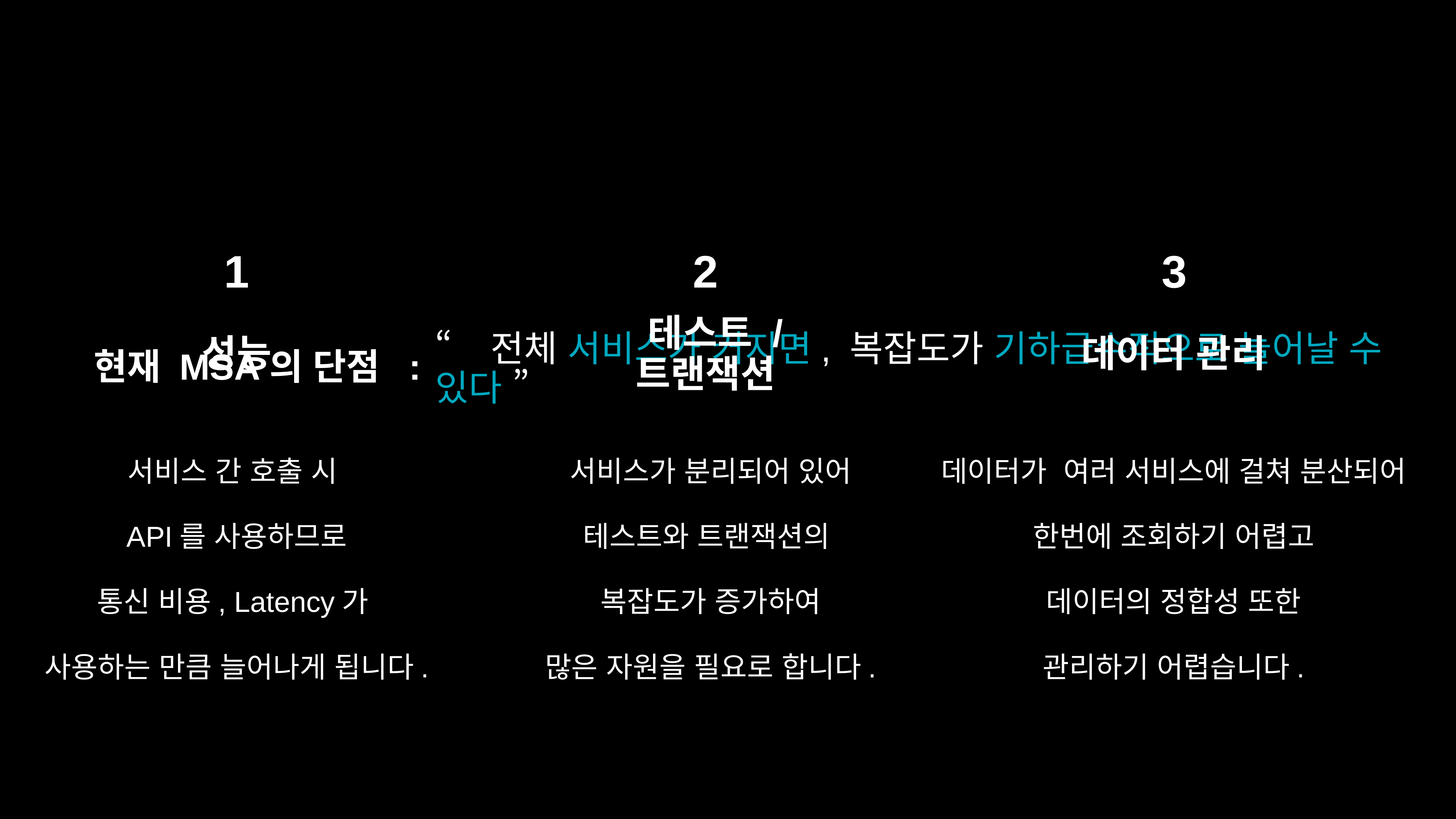

1
성능
2
 테스트 / 트랜잭션
3
데이터 관리
현재 MSA의 단점  :
“ 전체 서비스가 커지면, 복잡도가 기하급수적으로 늘어날 수 있다 ”
서비스 간 호출 시
API를 사용하므로
통신 비용, Latency가
사용하는 만큼 늘어나게 됩니다.
서비스가 분리되어 있어
테스트와 트랜잭션의
복잡도가 증가하여
많은 자원을 필요로 합니다.
데이터가  여러 서비스에 걸쳐 분산되어
한번에 조회하기 어렵고
데이터의 정합성 또한
관리하기 어렵습니다.